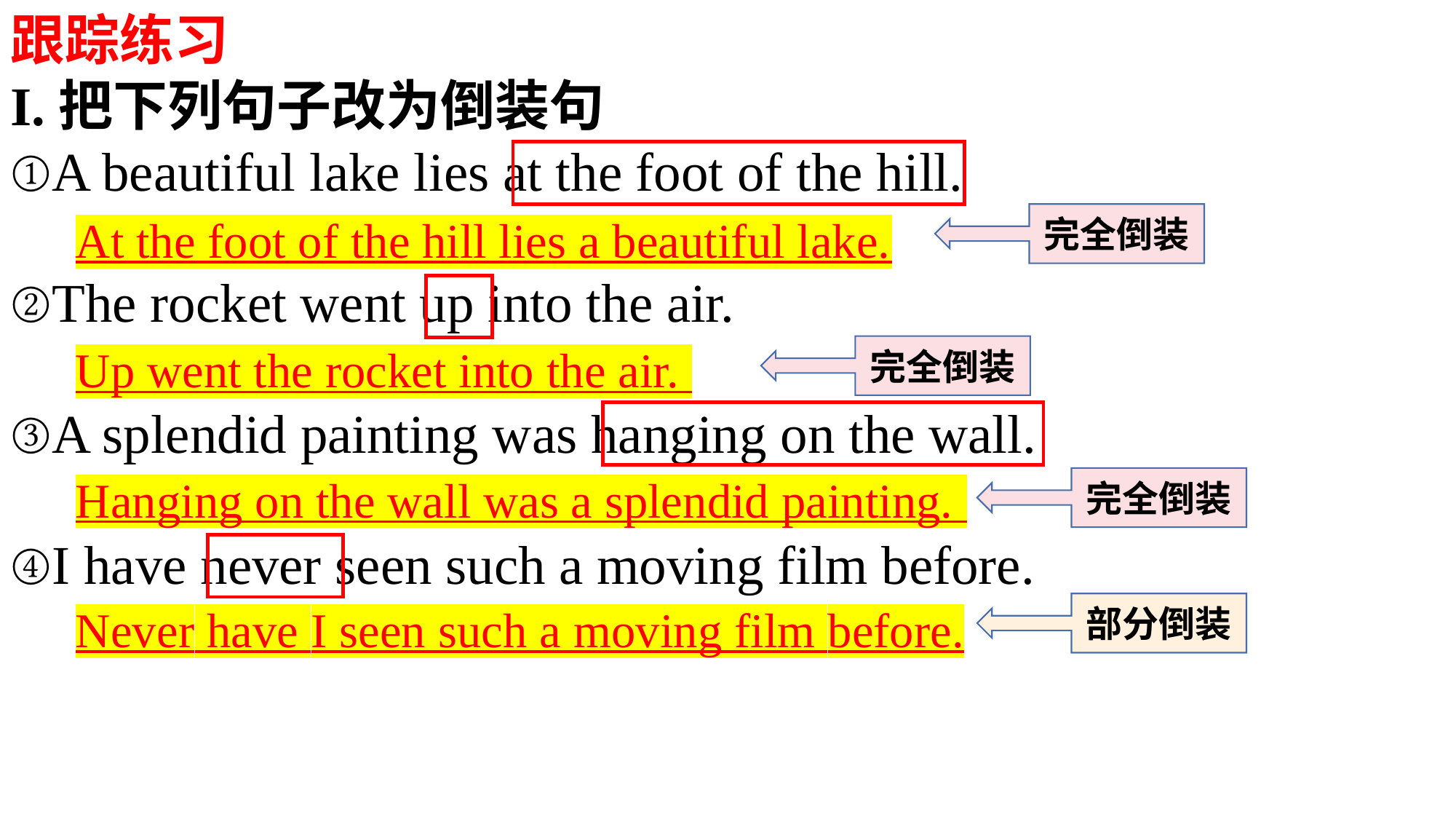

跟踪练习
I.把下列句子改为倒装句
①A beautiful lake lies at the foot of the hill.

②The rocket went up into the air.

③A splendid painting was hanging on the wall.

④I have never seen such a moving film before.

At the foot of the hill lies a beautiful lake.
完全倒装

Up went the rocket into the air.
完全倒装

Hanging on the wall was a splendid painting.
完全倒装

Never have I seen such a moving film before.
部分倒装